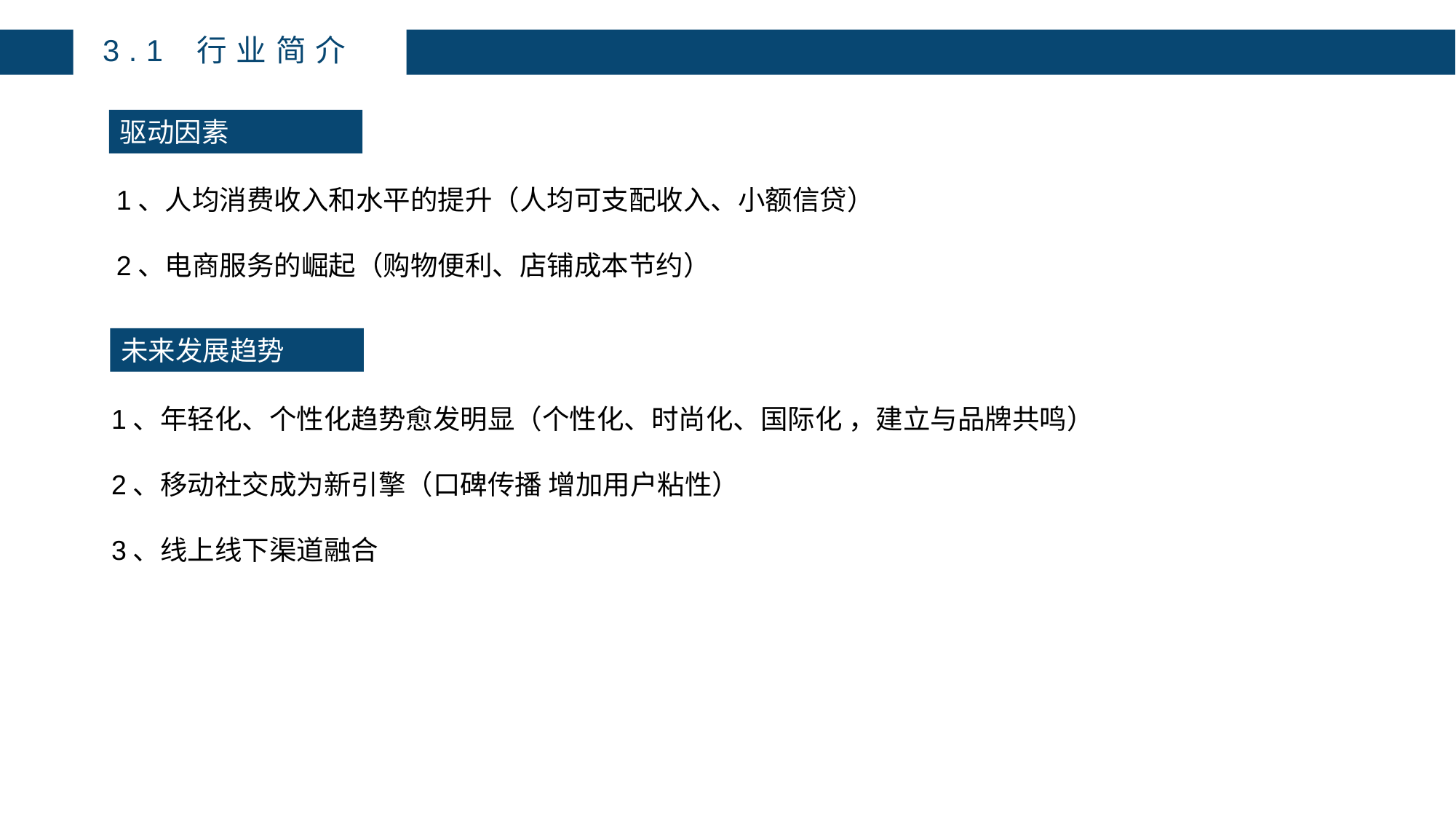

3.1 行业简介

驱动因素
1、人均消费收入和水平的提升（人均可支配收入、小额信贷）

2、电商服务的崛起（购物便利、店铺成本节约）

未来发展趋势
1、年轻化、个性化趋势愈发明显（个性化、时尚化、国际化 ，建立与品牌共鸣）

2、移动社交成为新引擎（口碑传播 增加用户粘性）

3、线上线下渠道融合